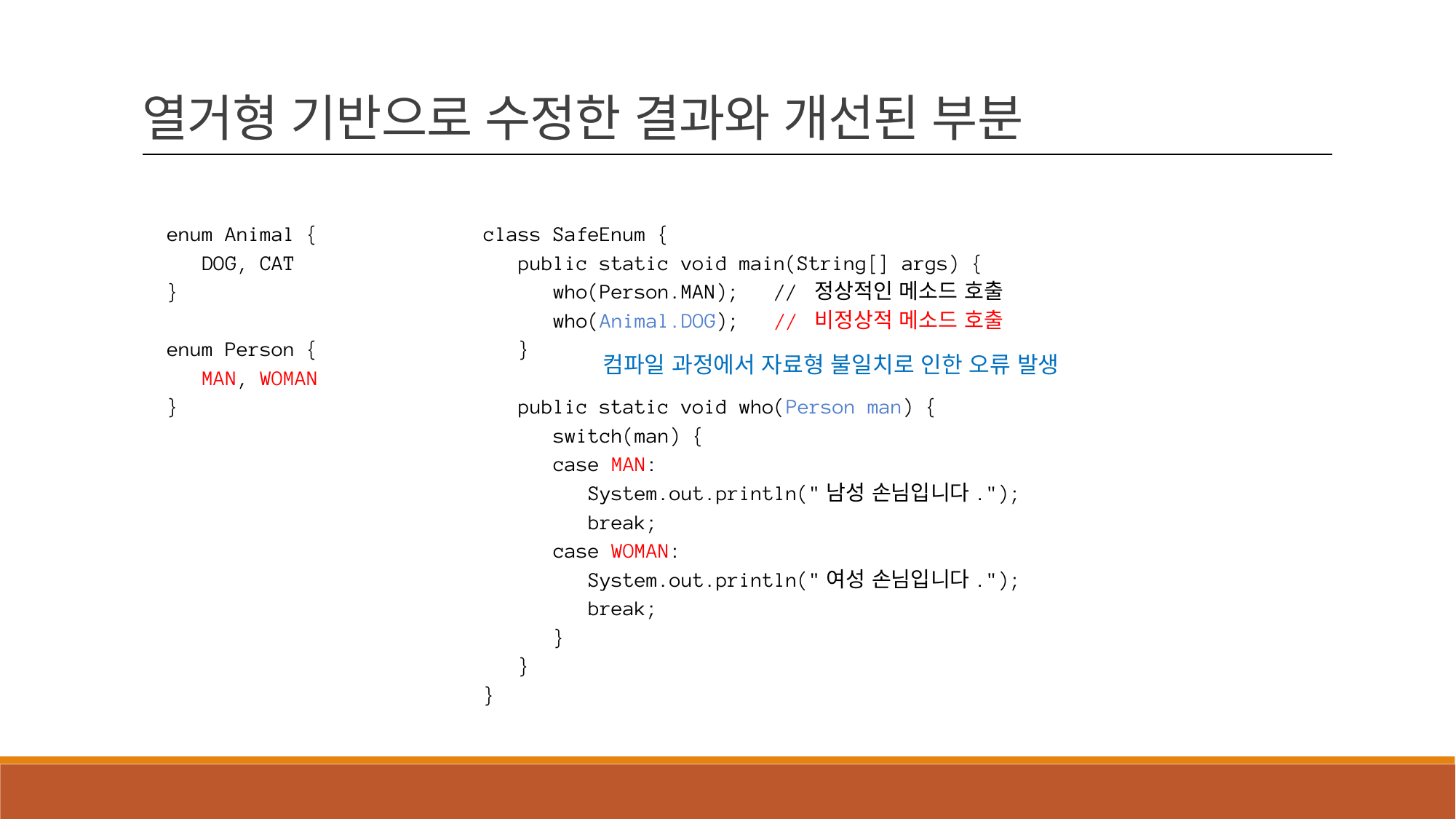

열거형 기반으로 수정한 결과와 개선된 부분
enum Animal {
   DOG, CAT
}

enum Person {
   MAN, WOMAN
}
class SafeEnum {
   public static void main(String[] args) {
      who(Person.MAN);   // 정상적인 메소드 호출
      who(Animal.DOG);   // 비정상적 메소드 호출
   }

   public static void who(Person man) {
      switch(man) {
      case MAN:
         System.out.println("남성 손님입니다.");
         break;
      case WOMAN:
         System.out.println("여성 손님입니다.");
         break;
      }
   }
}
컴파일 과정에서 자료형 불일치로 인한 오류 발생